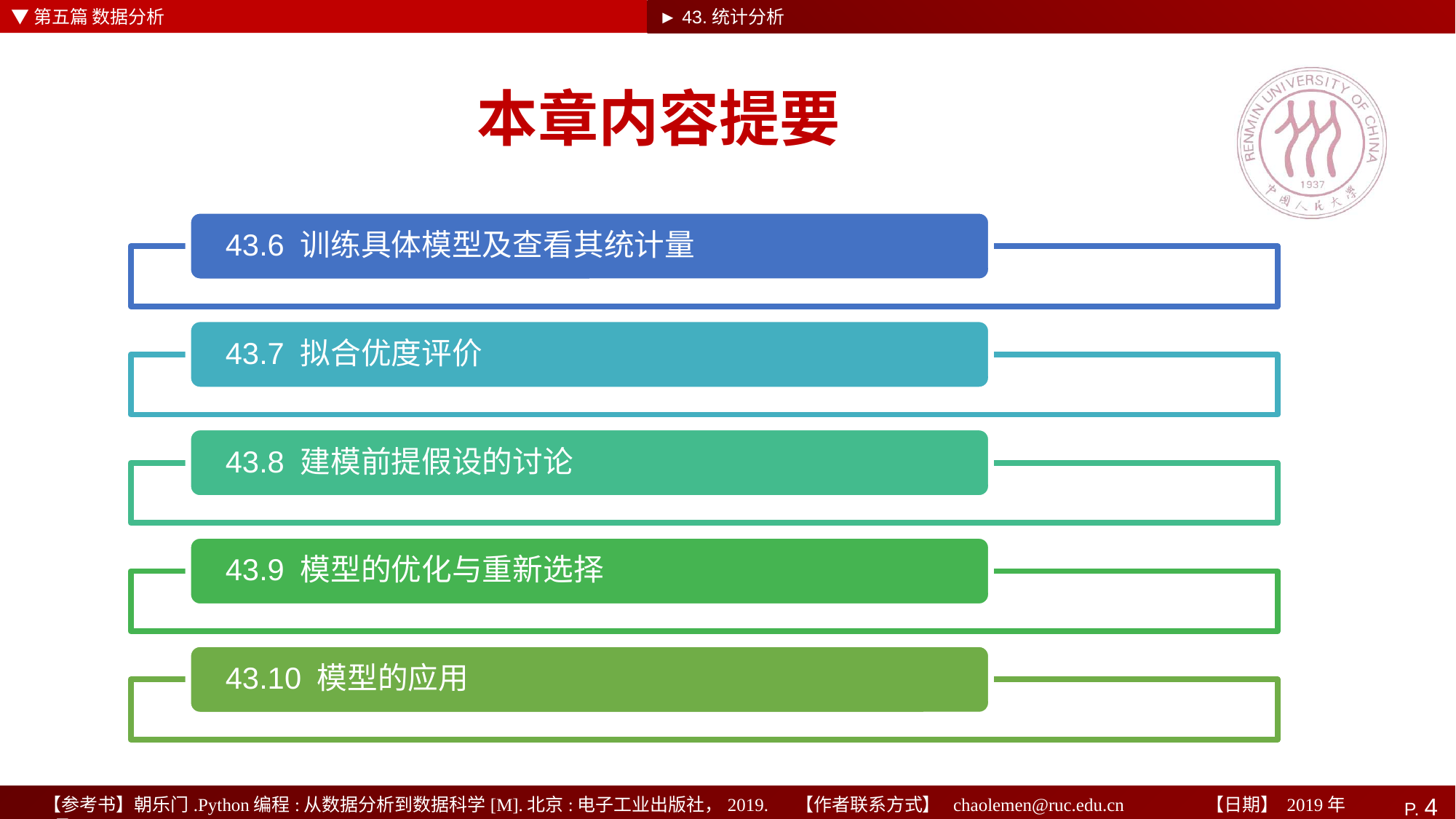

▼第五篇 数据分析
► 43.统计分析
# 本章内容提要
43.6 训练具体模型及查看其统计量
43.7 拟合优度评价
43.8 建模前提假设的讨论
43.9 模型的优化与重新选择
43.10 模型的应用